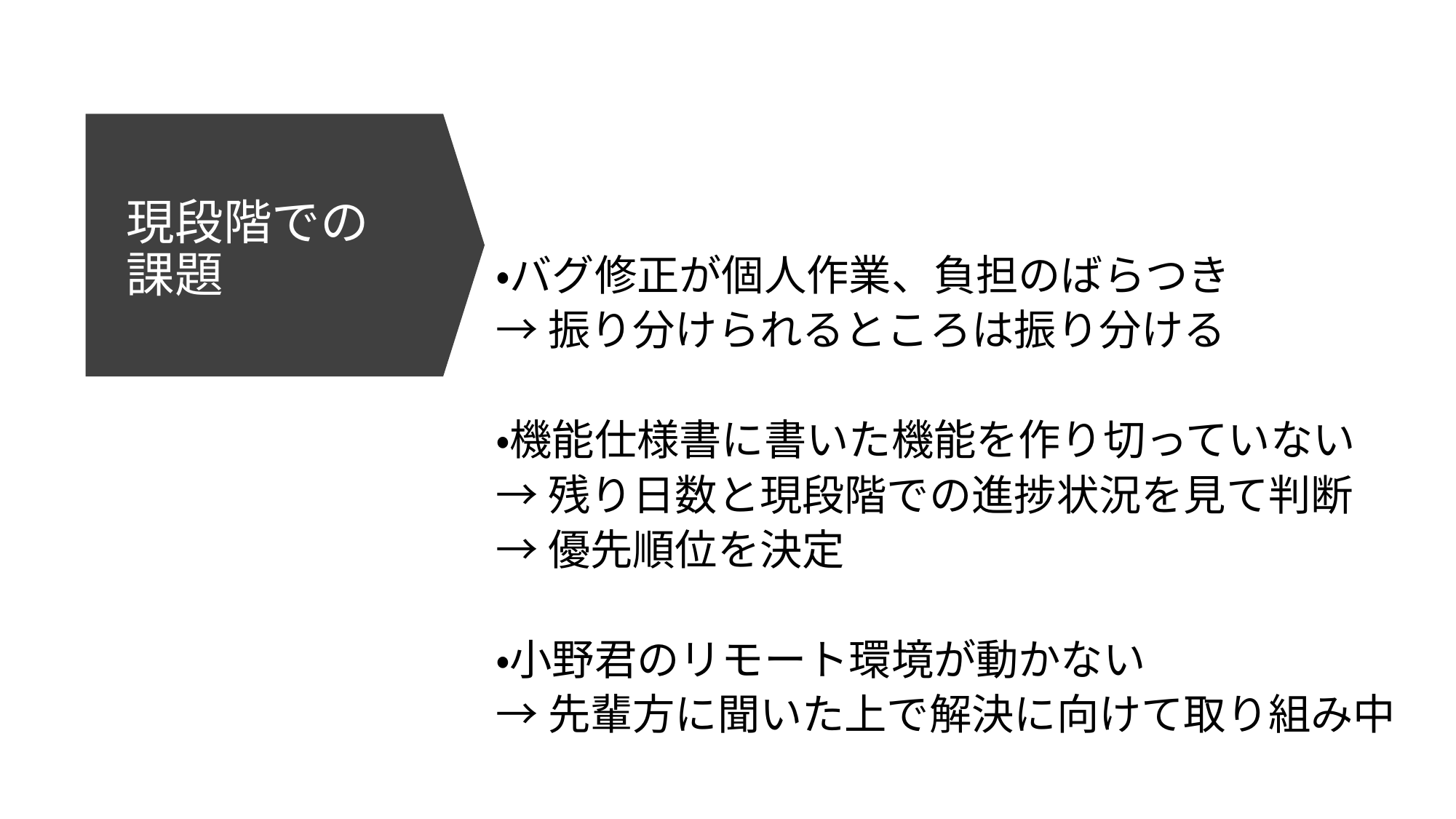

# 現段階での 課題
・バグ修正が個人作業、負担のばらつき
→振り分けられるところは振り分ける

・機能仕様書に書いた機能を作り切っていない
→残り日数と現段階での進捗状況を見て判断
→優先順位を決定

・小野君のリモート環境が動かない
→先輩方に聞いた上で解決に向けて取り組み中